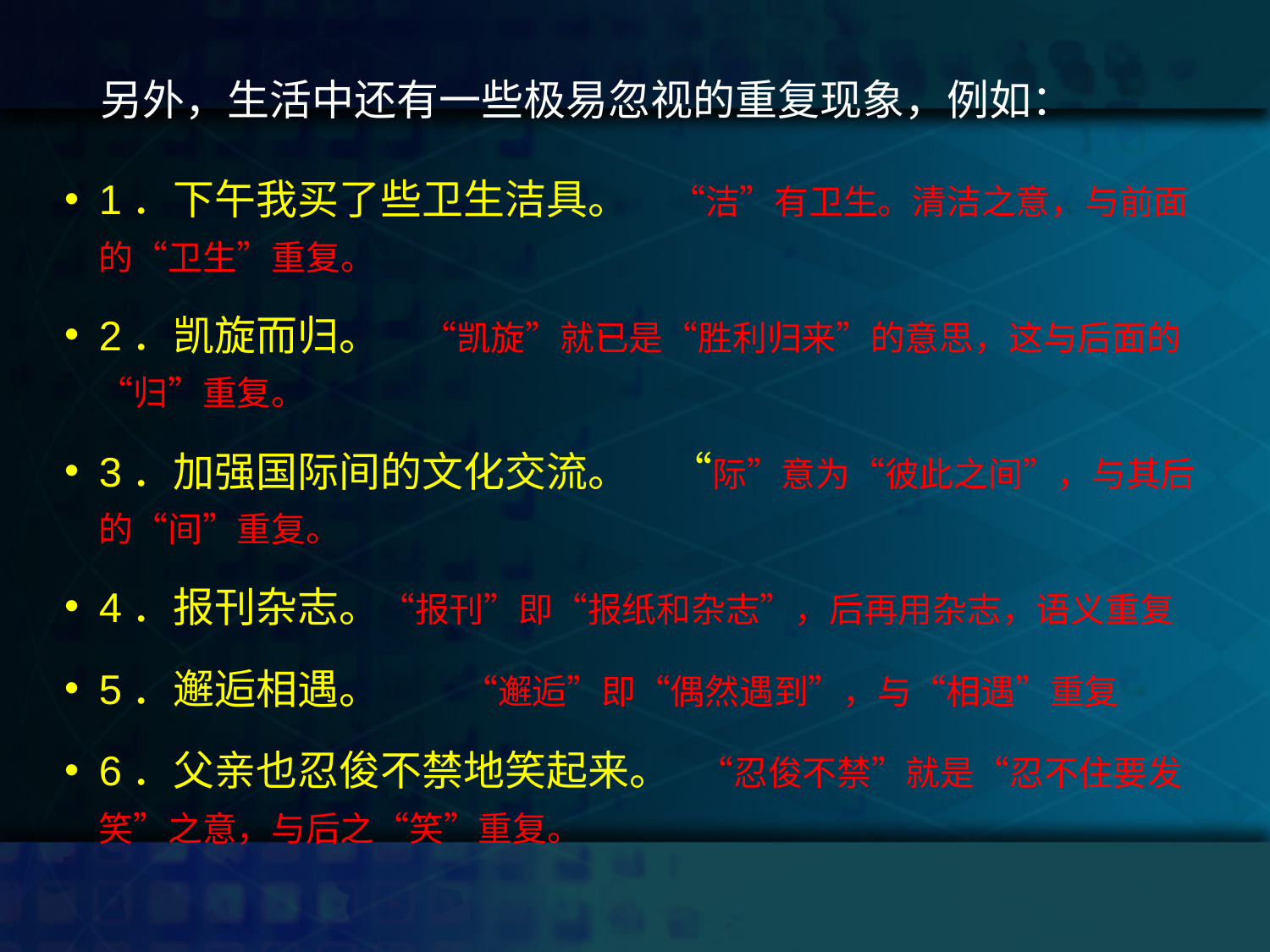

# 另外，生活中还有一些极易忽视的重复现象，例如：
1．下午我买了些卫生洁具。　“洁”有卫生。清洁之意，与前面的“卫生”重复。
2．凯旋而归。　“凯旋”就已是“胜利归来”的意思，这与后面的“归”重复。
3．加强国际间的文化交流。　“际”意为“彼此之间”，与其后的“间”重复。
4．报刊杂志。“报刊”即“报纸和杂志”，后再用杂志，语义重复
5．邂逅相遇。　　“邂逅”即“偶然遇到”，与“相遇”重复
6．父亲也忍俊不禁地笑起来。   “忍俊不禁”就是“忍不住要发笑”之意，与后之“笑”重复。